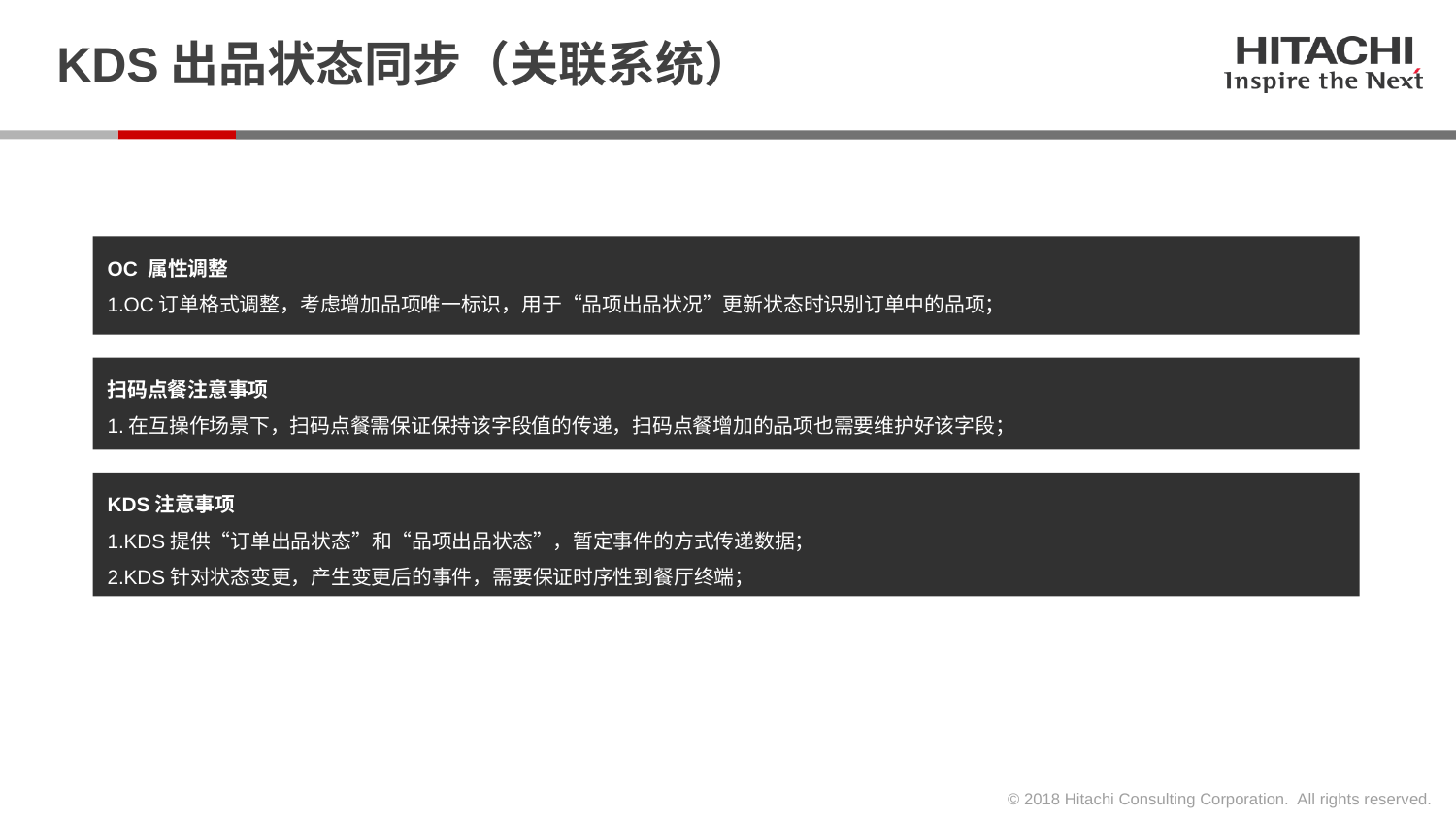

# KDS出品状态同步（关联系统）
OC 属性调整
1.OC订单格式调整，考虑增加品项唯一标识，用于“品项出品状况”更新状态时识别订单中的品项；
扫码点餐注意事项
1.在互操作场景下，扫码点餐需保证保持该字段值的传递，扫码点餐增加的品项也需要维护好该字段；
KDS注意事项
1.KDS提供“订单出品状态”和“品项出品状态”，暂定事件的方式传递数据；
2.KDS针对状态变更，产生变更后的事件，需要保证时序性到餐厅终端；